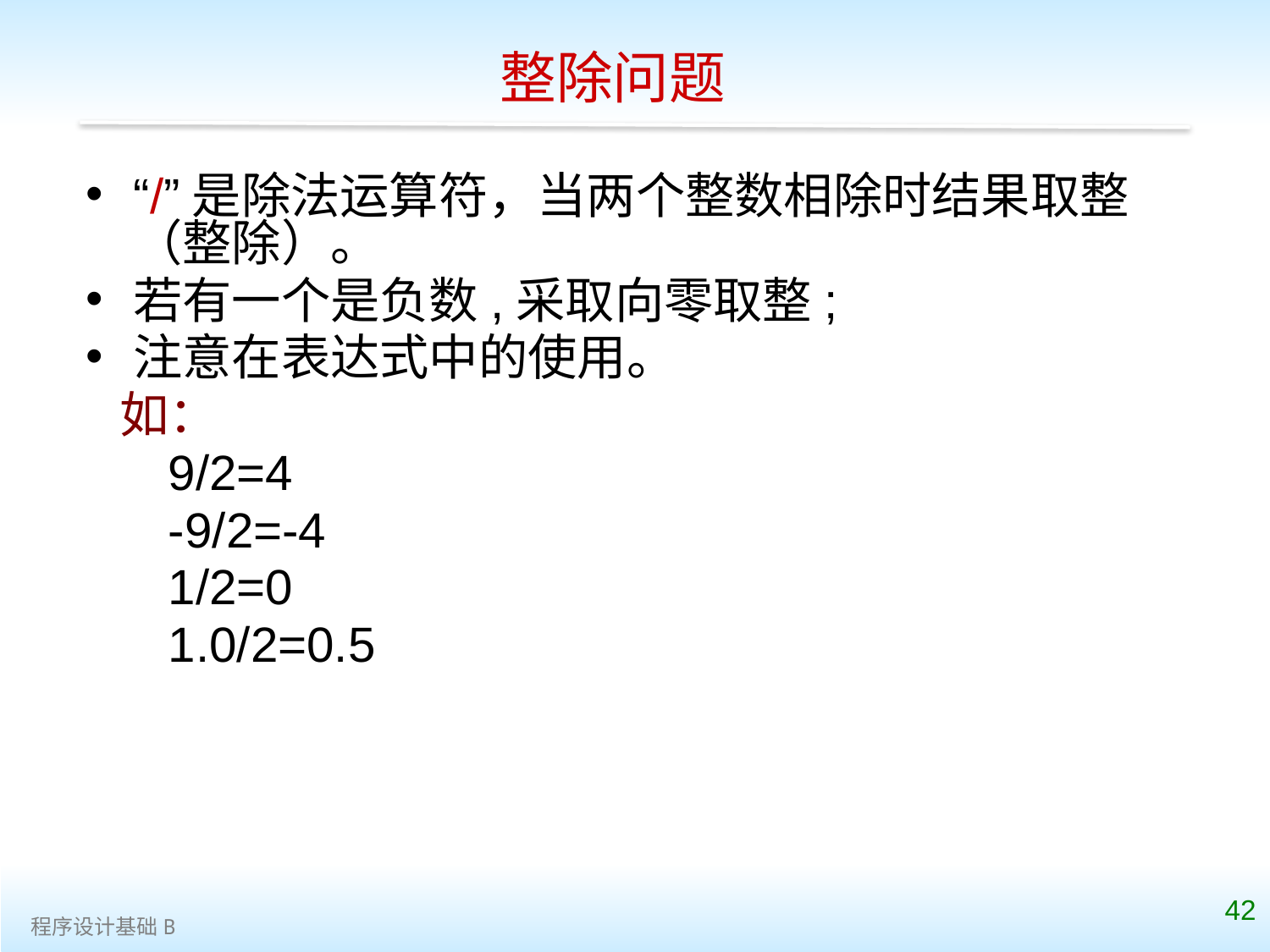

整除问题
“/”是除法运算符，当两个整数相除时结果取整（整除）。
若有一个是负数,采取向零取整;
注意在表达式中的使用。
  如：
      9/2=4
      -9/2=-4
      1/2=0
      1.0/2=0.5

42